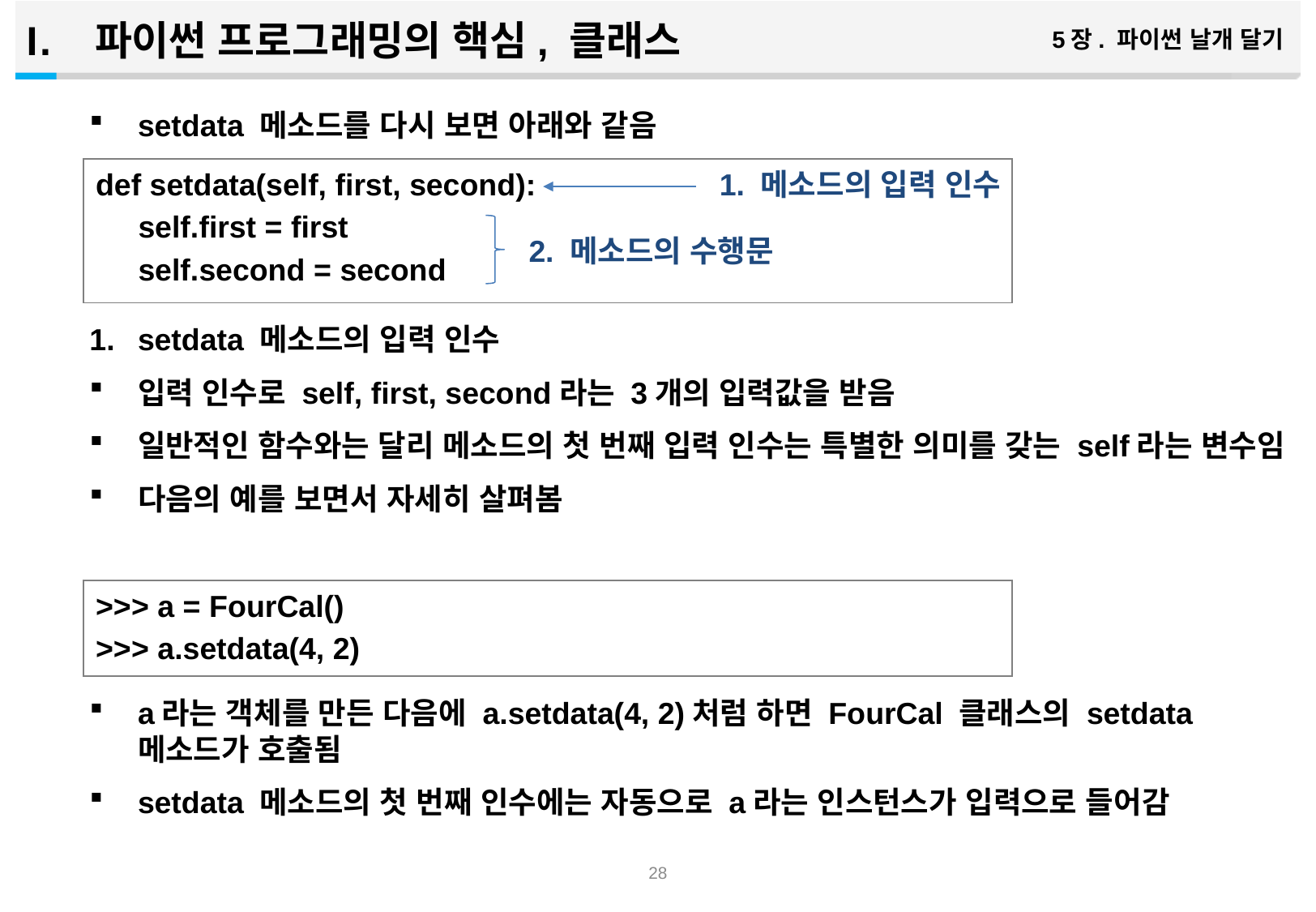

파이썬 프로그래밍의 핵심, 클래스
5장. 파이썬 날개 달기
setdata 메소드를 다시 보면 아래와 같음

setdata 메소드의 입력 인수
입력 인수로 self, first, second라는 3개의 입력값을 받음
일반적인 함수와는 달리 메소드의 첫 번째 입력 인수는 특별한 의미를 갖는 self라는 변수임
다음의 예를 보면서 자세히 살펴봄

a라는 객체를 만든 다음에 a.setdata(4, 2)처럼 하면 FourCal 클래스의 setdata 메소드가 호출됨
setdata 메소드의 첫 번째 인수에는 자동으로 a라는 인스턴스가 입력으로 들어감
def setdata(self, first, second):
     self.first = first
     self.second = second
1. 메소드의 입력 인수

2. 메소드의 수행문
>>> a = FourCal()
>>> a.setdata(4, 2)

28